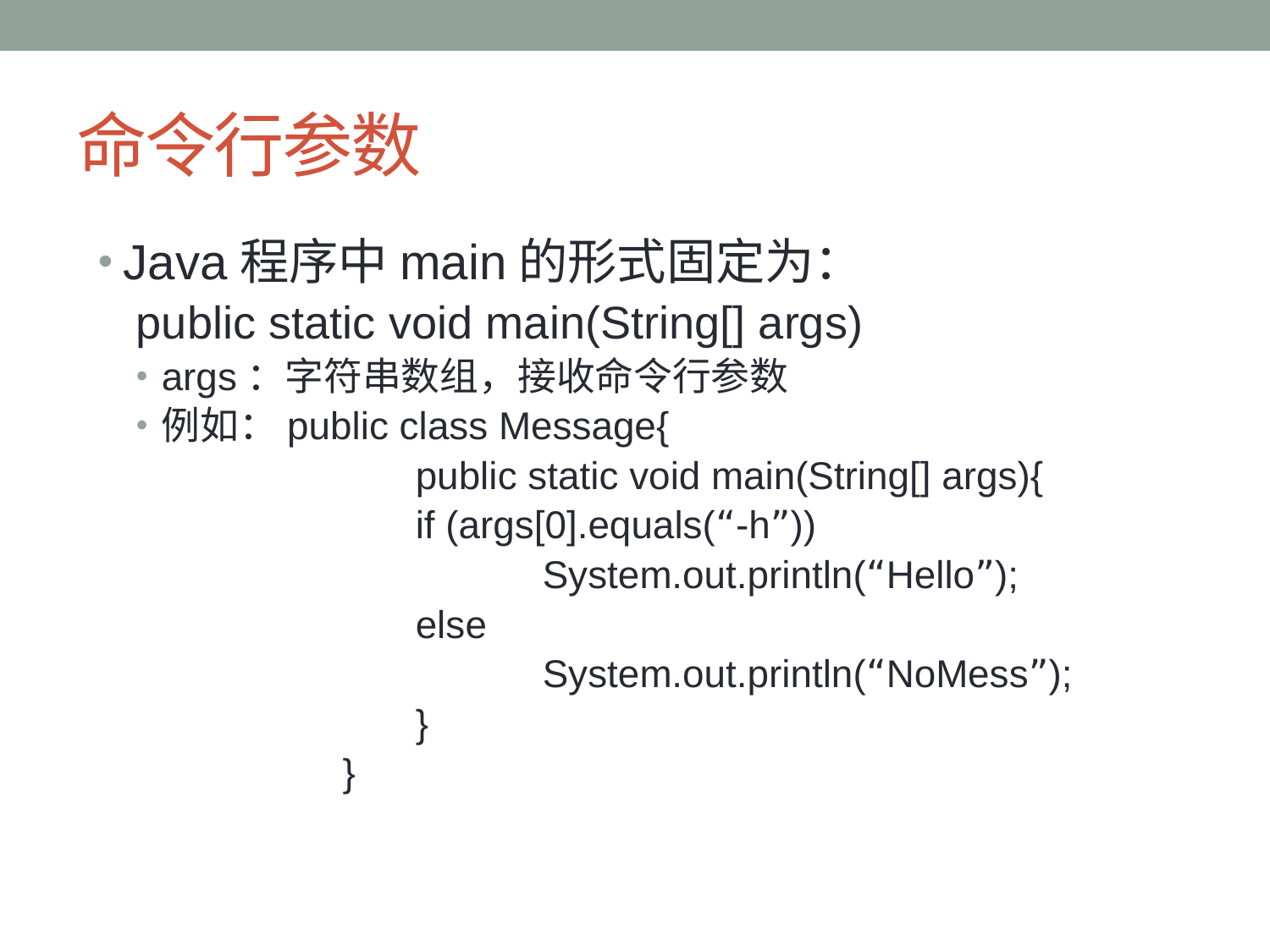

# 命令行参数
Java程序中main的形式固定为：
public static void main(String[] args)
args：字符串数组，接收命令行参数
例如：public class Message{
			public static void main(String[] args){
			if (args[0].equals(“-h”))
				System.out.println(“Hello”);
			else
				System.out.println(“NoMess”);
			}
		     }